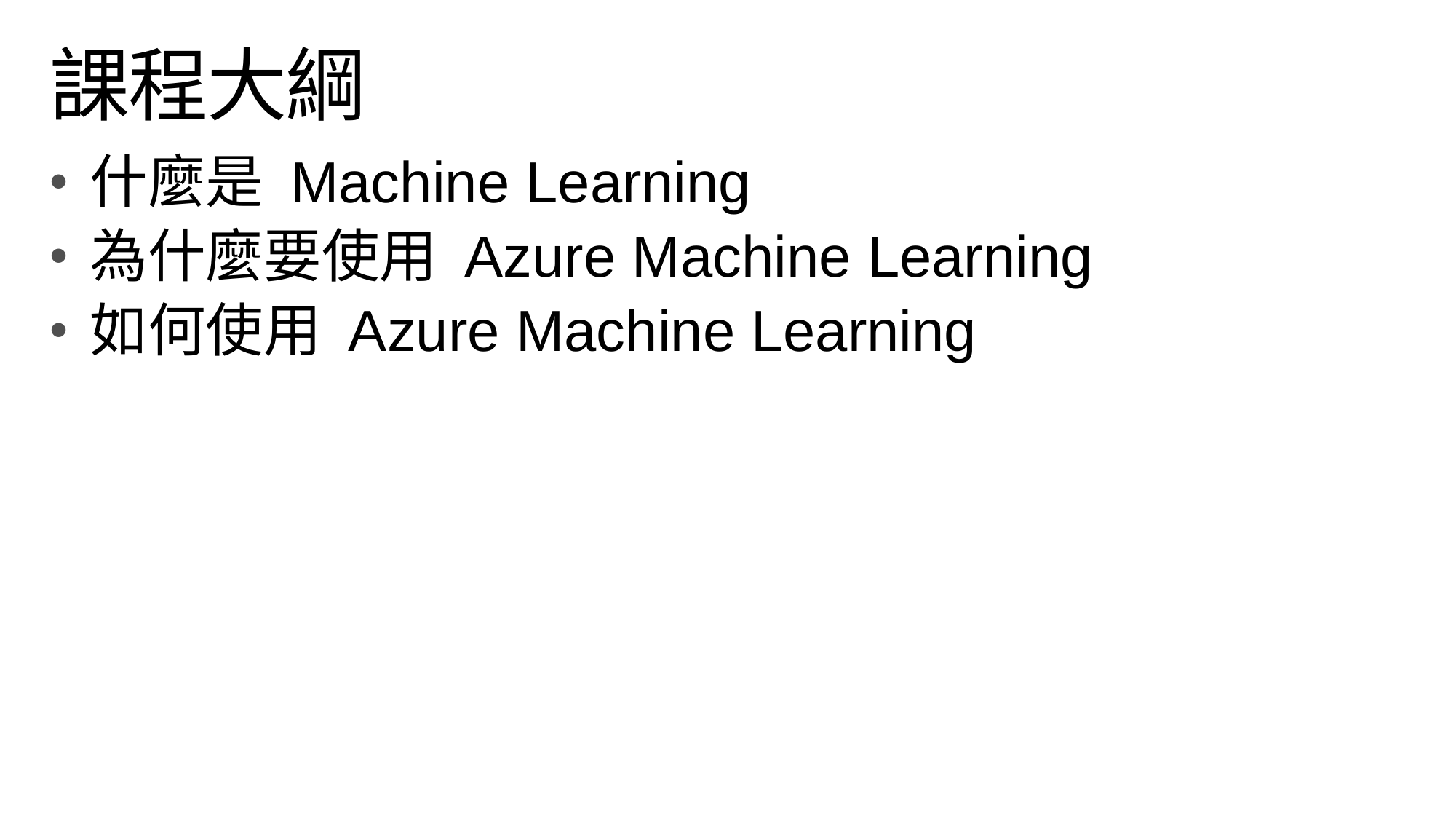

# 課程大綱
什麼是 Machine Learning
為什麼要使用 Azure Machine Learning
如何使用 Azure Machine Learning